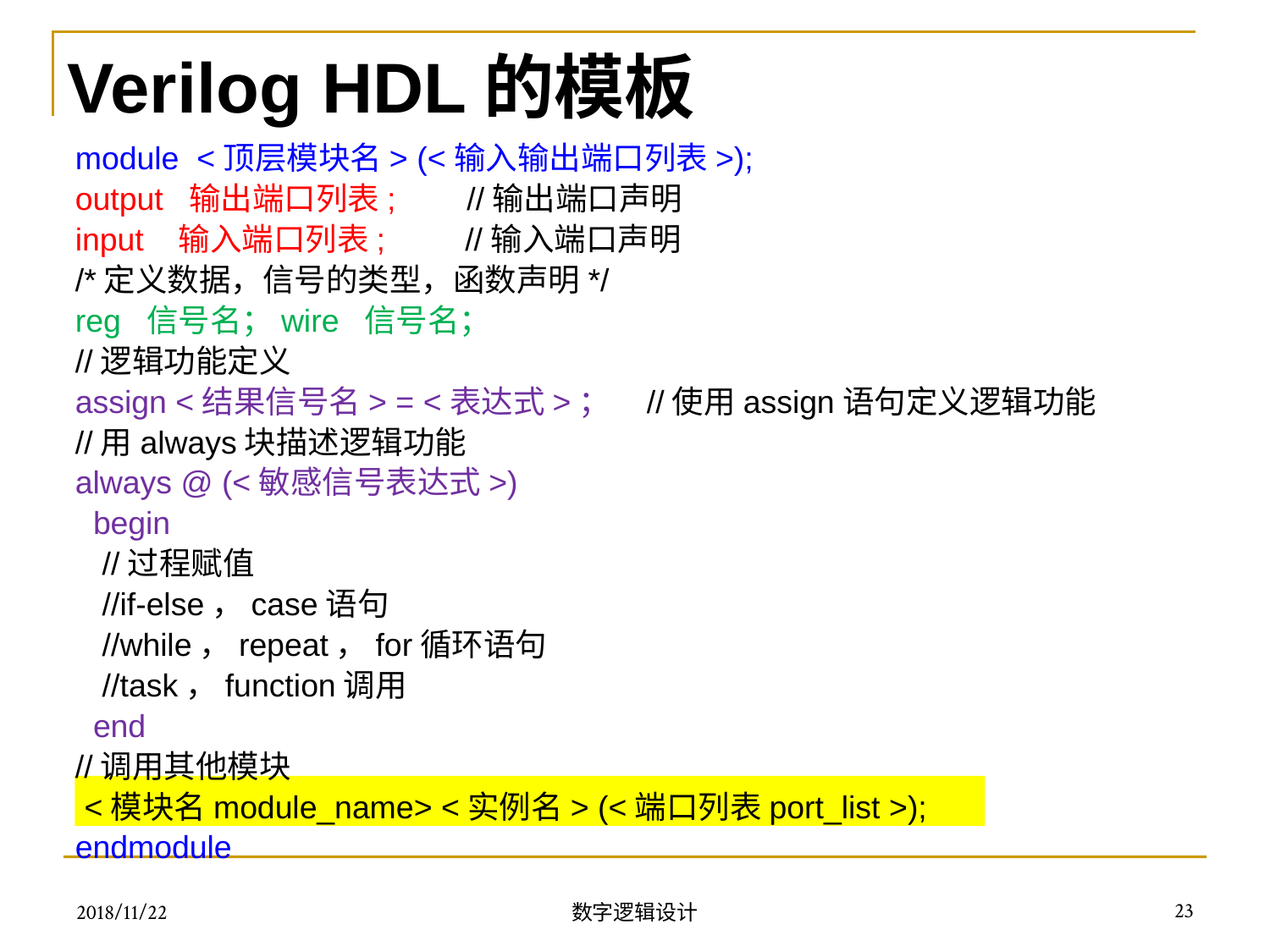

Verilog HDL的模板
module  <顶层模块名> (<输入输出端口列表>);
output  输出端口列表;        //输出端口声明
input   输入端口列表;         //输入端口声明
/*定义数据，信号的类型，函数声明*/
reg  信号名；wire  信号名；
//逻辑功能定义
assign <结果信号名> = <表达式>；    //使用assign语句定义逻辑功能
//用always块描述逻辑功能
always @ (<敏感信号表达式>)
  begin
   //过程赋值
   //if-else，case语句
   //while，repeat，for循环语句
   //task，function调用
  end
//调用其他模块
 <模块名module_name> <实例名> (<端口列表port_list >);
endmodule

2018/11/22
23
数字逻辑设计